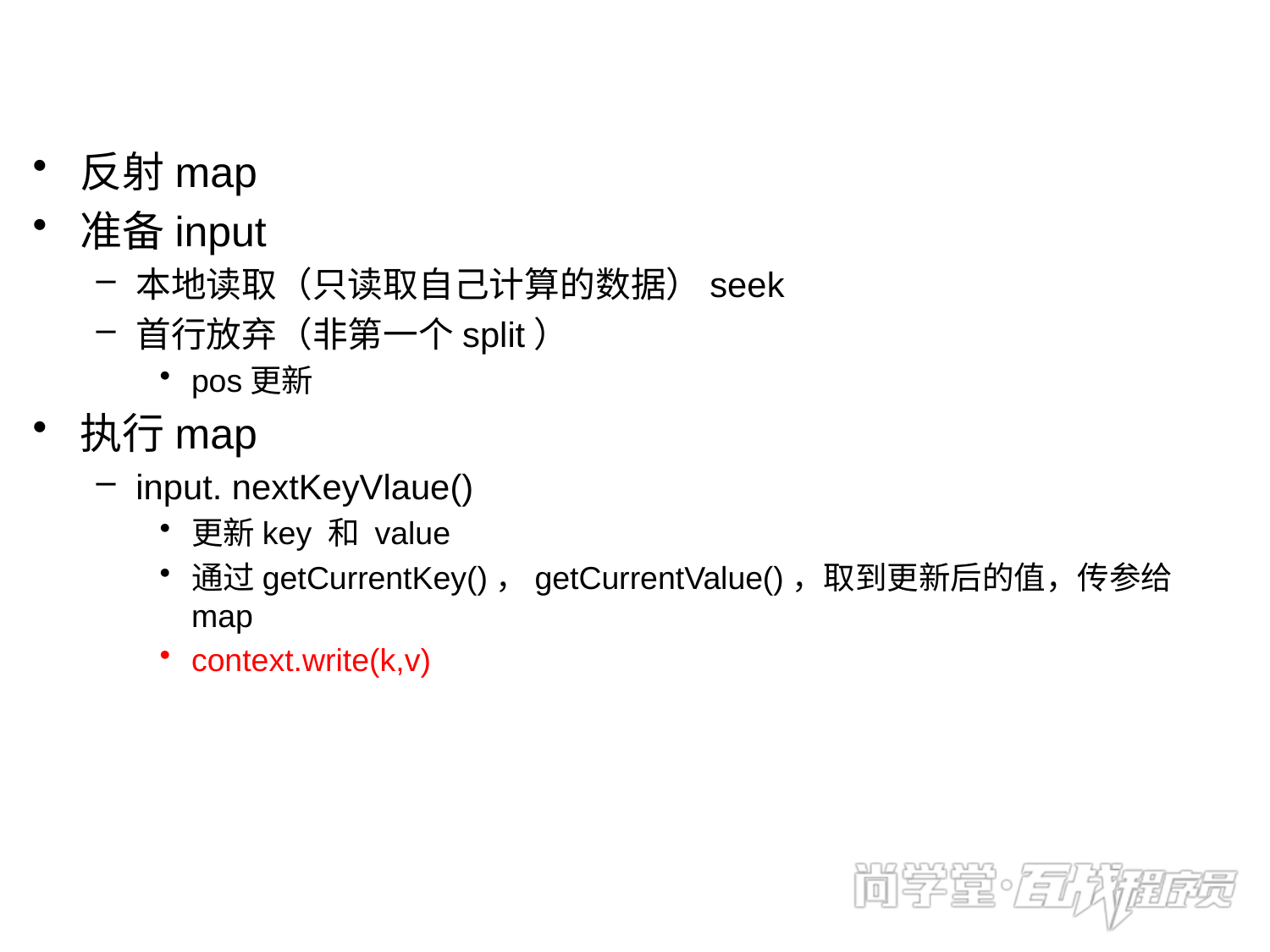

反射map
准备input
本地读取（只读取自己计算的数据）seek
首行放弃（非第一个split）
pos更新
执行map
input. nextKeyVlaue()
更新key 和 value
通过getCurrentKey()，getCurrentValue()，取到更新后的值，传参给map
context.write(k,v)